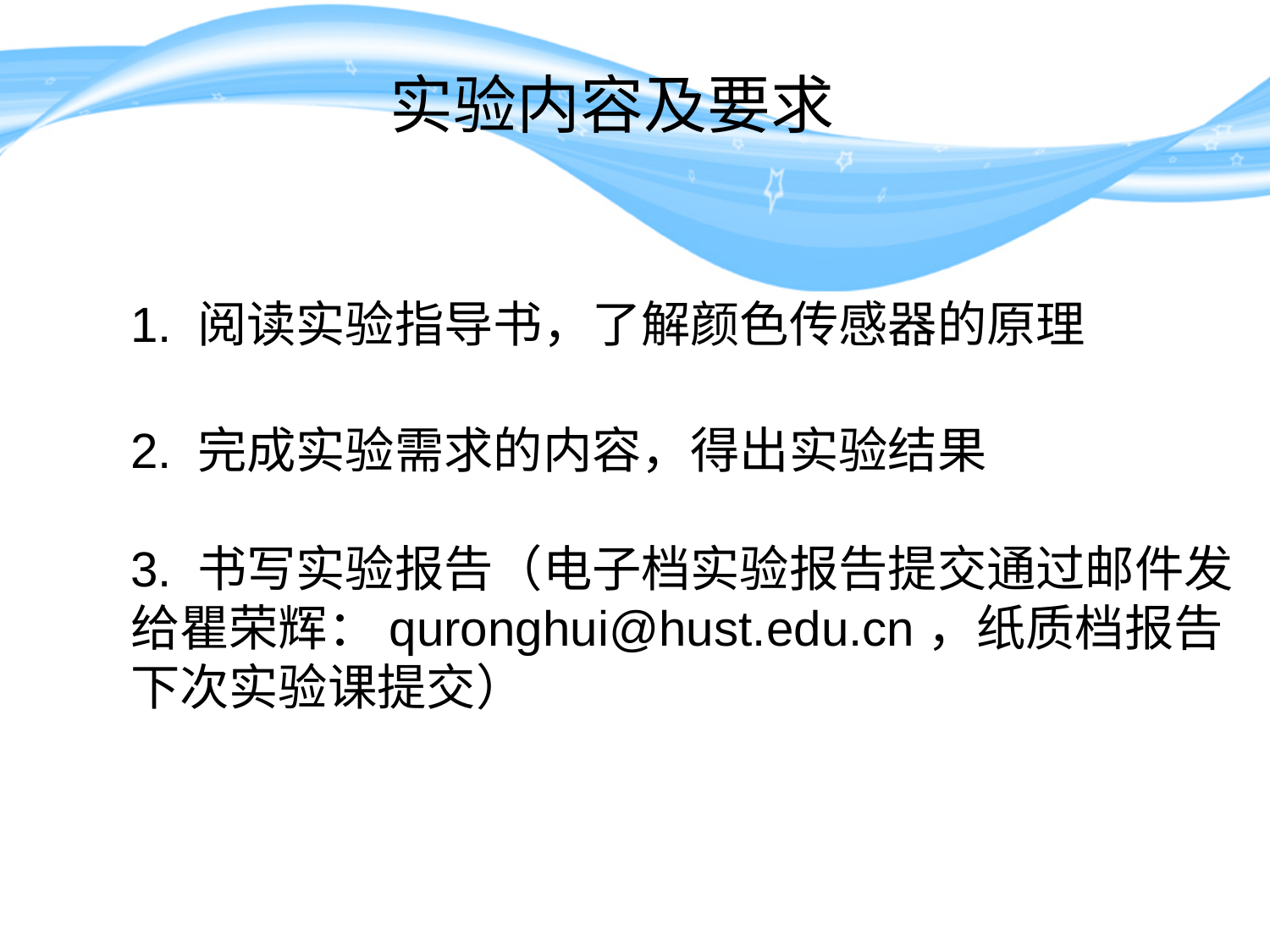

实验内容及要求
1. 阅读实验指导书，了解颜色传感器的原理
2. 完成实验需求的内容，得出实验结果
3. 书写实验报告（电子档实验报告提交通过邮件发给瞿荣辉：quronghui@hust.edu.cn，纸质档报告下次实验课提交）